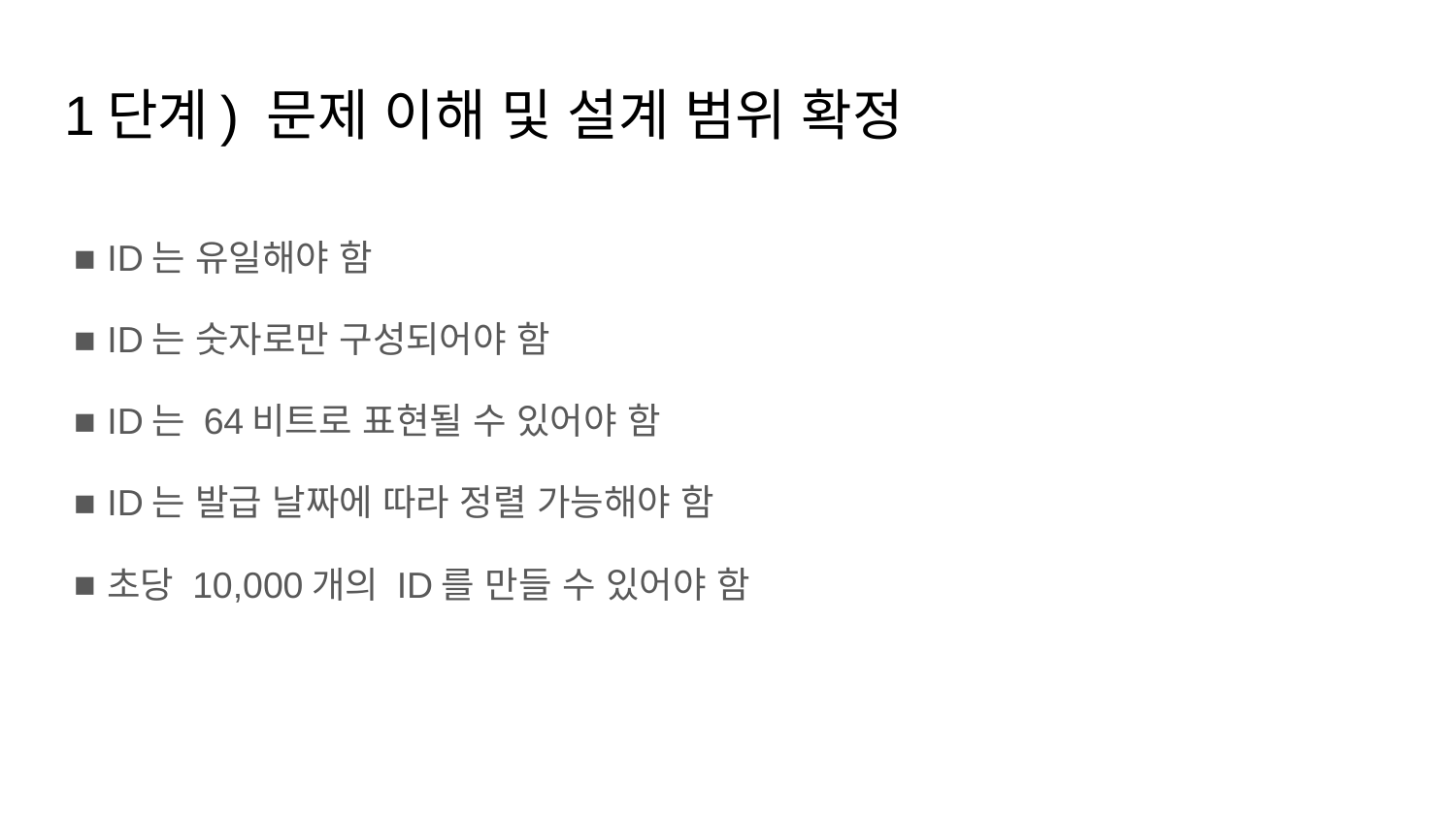

# 1단계) 문제 이해 및 설계 범위 확정
ID는 유일해야 함
ID는 숫자로만 구성되어야 함
ID는 64비트로 표현될 수 있어야 함
ID는 발급 날짜에 따라 정렬 가능해야 함
초당 10,000개의 ID를 만들 수 있어야 함